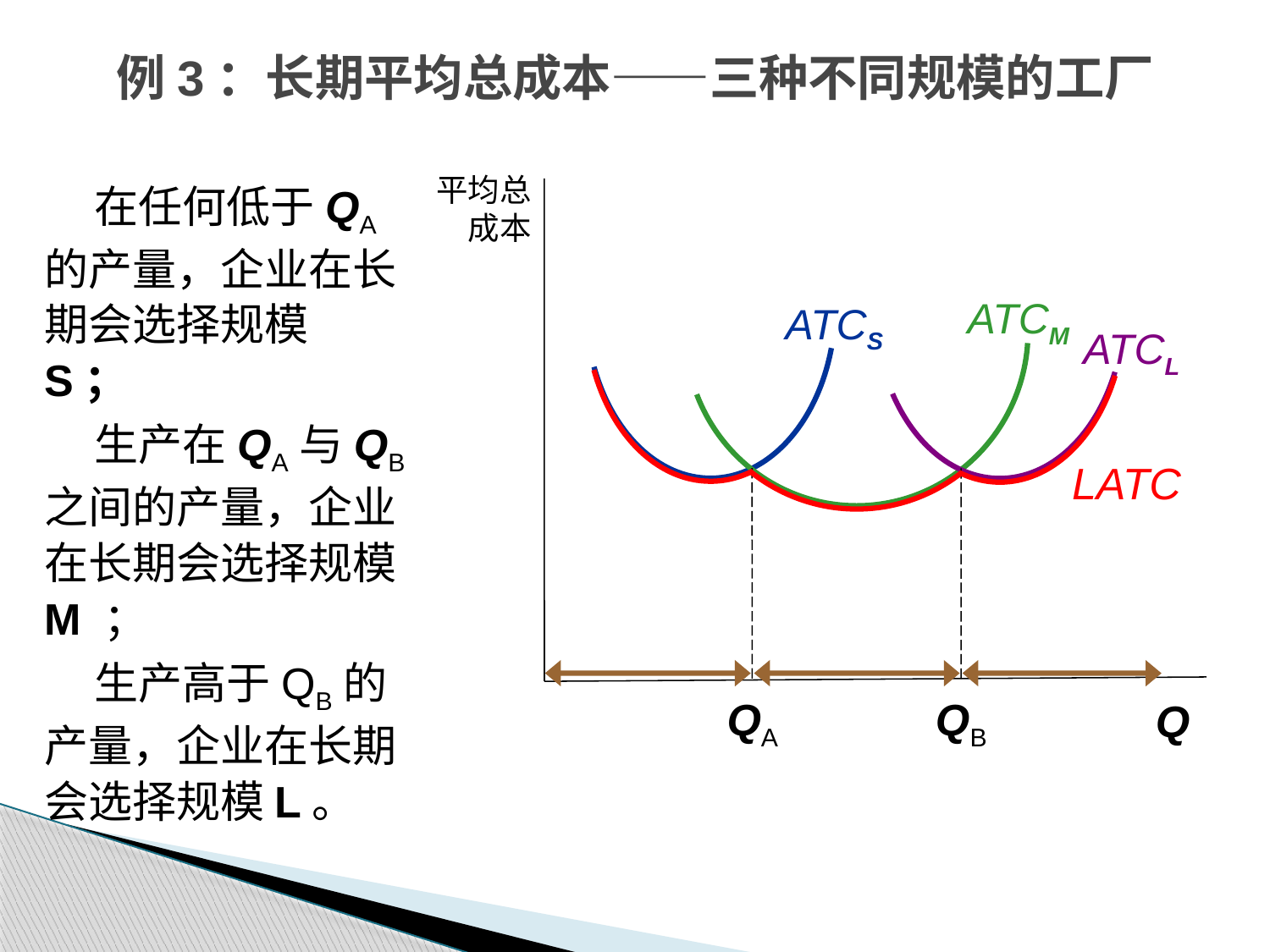

例3：长期平均总成本——三种不同规模的工厂
平均总成本

Q
    在任何低于QA的产量，企业在长期会选择规模 S；
    生产在QA与QB之间的产量，企业在长期会选择规模M ；
    生产高于QB的产量，企业在长期会选择规模L。
ATCM

ATCS

ATCL

LATC

QA

QB